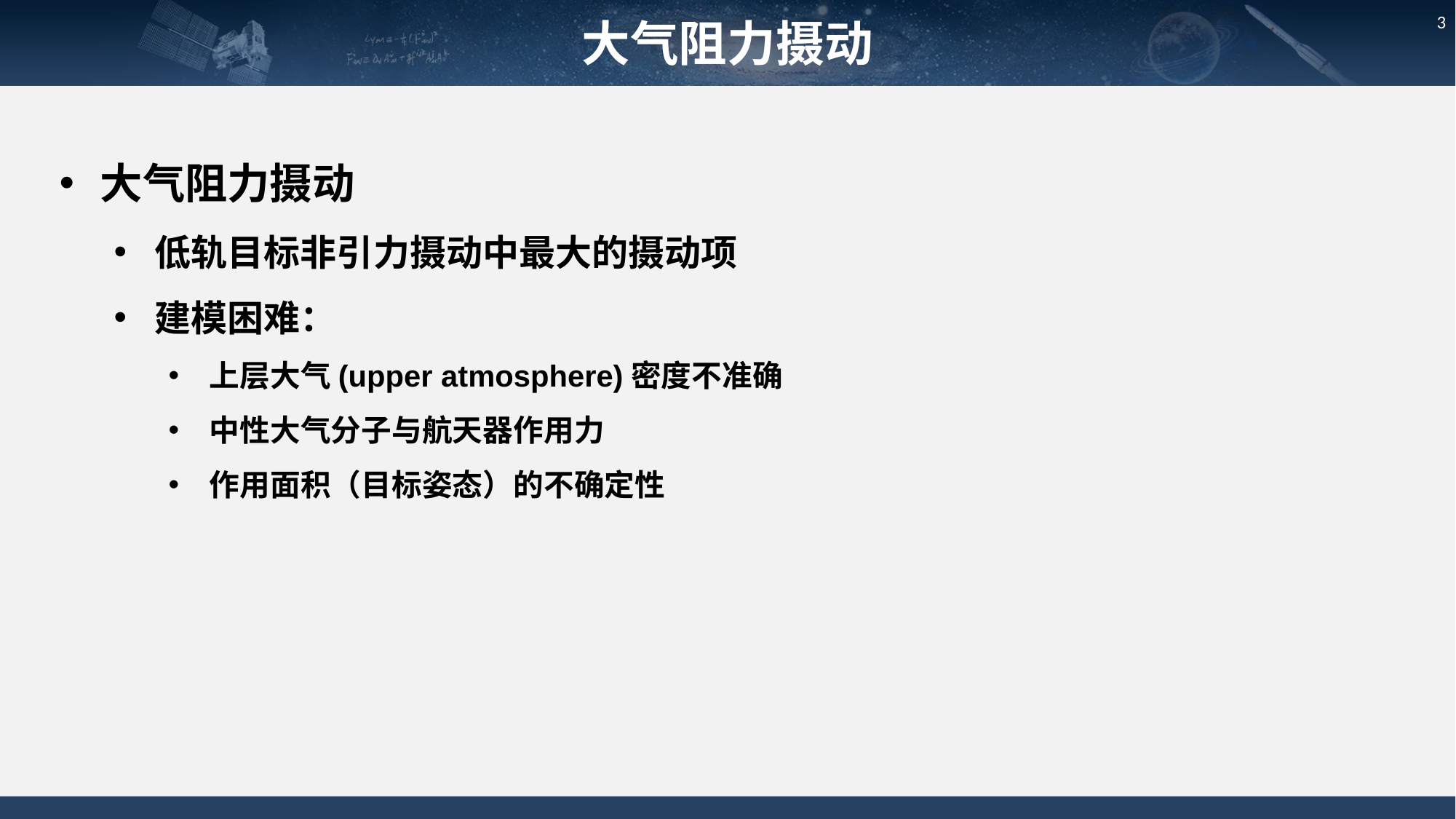

大气阻力摄动
3
大气阻力摄动
低轨目标非引力摄动中最大的摄动项
建模困难：
上层大气(upper atmosphere)密度不准确
中性大气分子与航天器作用力
作用面积（目标姿态）的不确定性